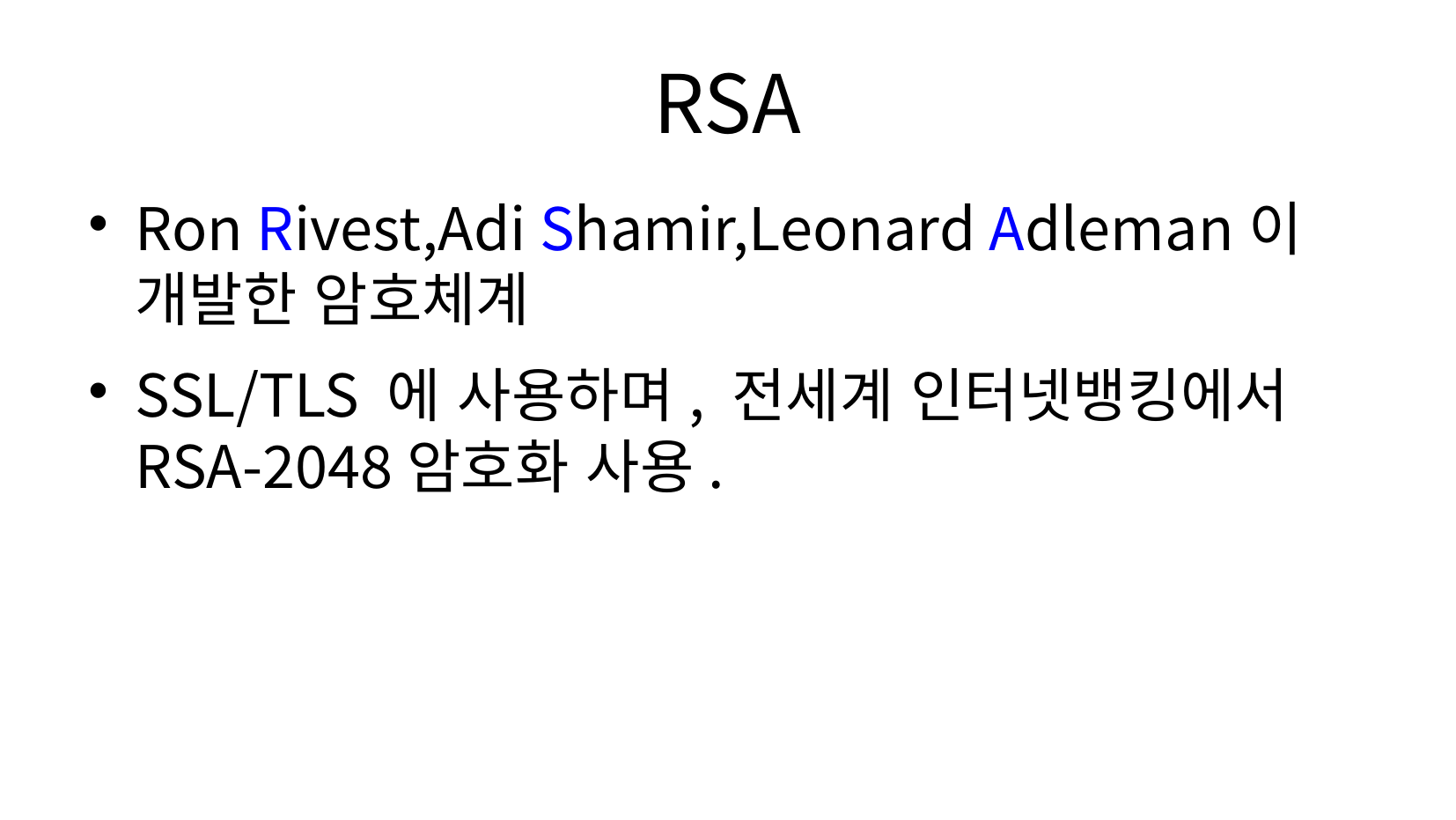

# RSA
Ron Rivest,Adi Shamir,Leonard Adleman이 개발한 암호체계
SSL/TLS 에 사용하며, 전세계 인터넷뱅킹에서 RSA-2048암호화 사용.